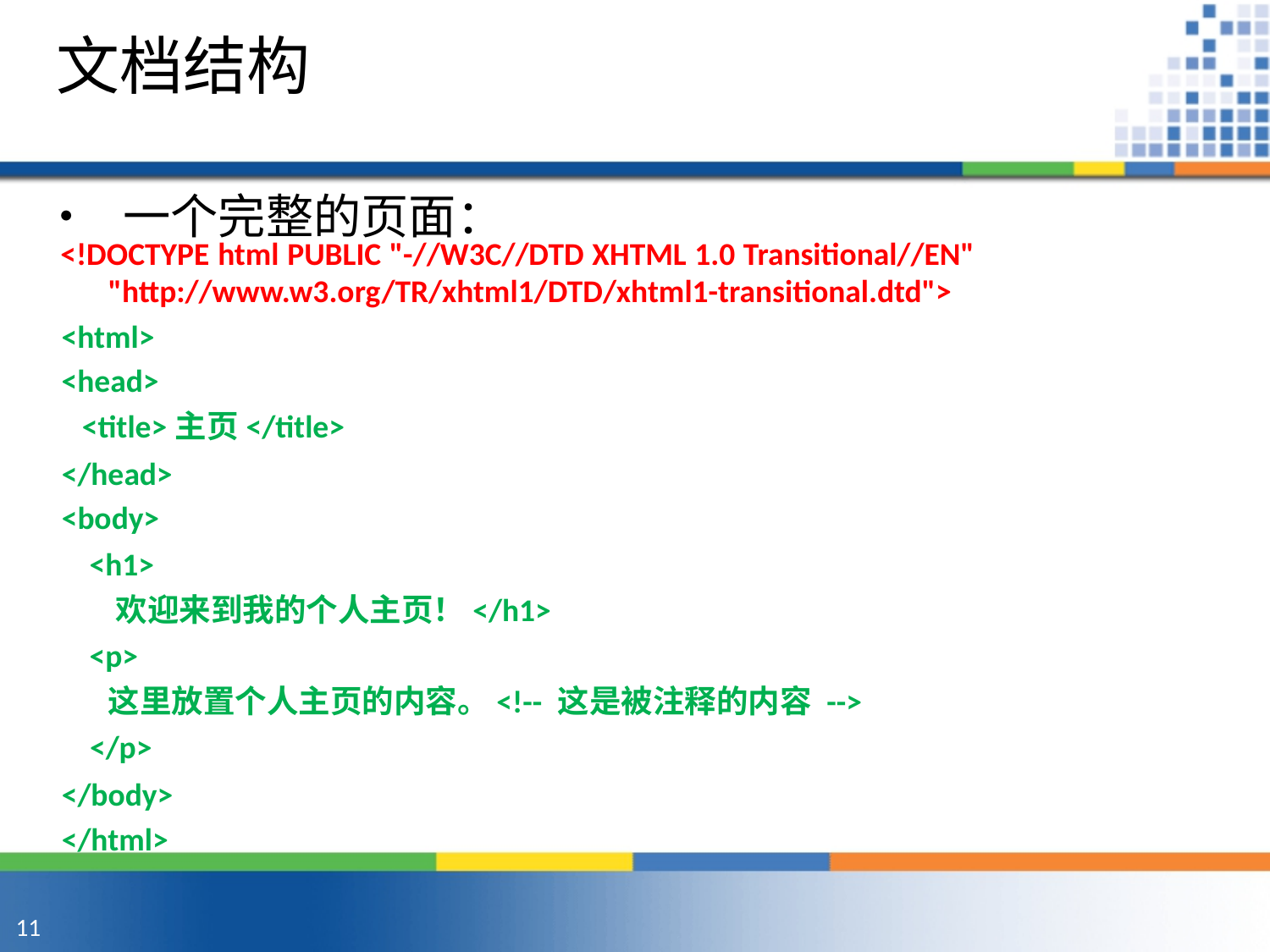

文档结构
•  一个完整的页面：
<!DOCTYPE html PUBLIC "-//W3C//DTD XHTML 1.0 Transitional//EN"
	"http://www.w3.org/TR/xhtml1/DTD/xhtml1-transitional.dtd">
<html>
<head>
<title>主页</title>
</head>
<body>
<h1>
欢迎来到我的个人主页！</h1>
<p>
这里放置个人主页的内容。<!-- 这是被注释的内容 -->
</p>
</body>
</html>
11